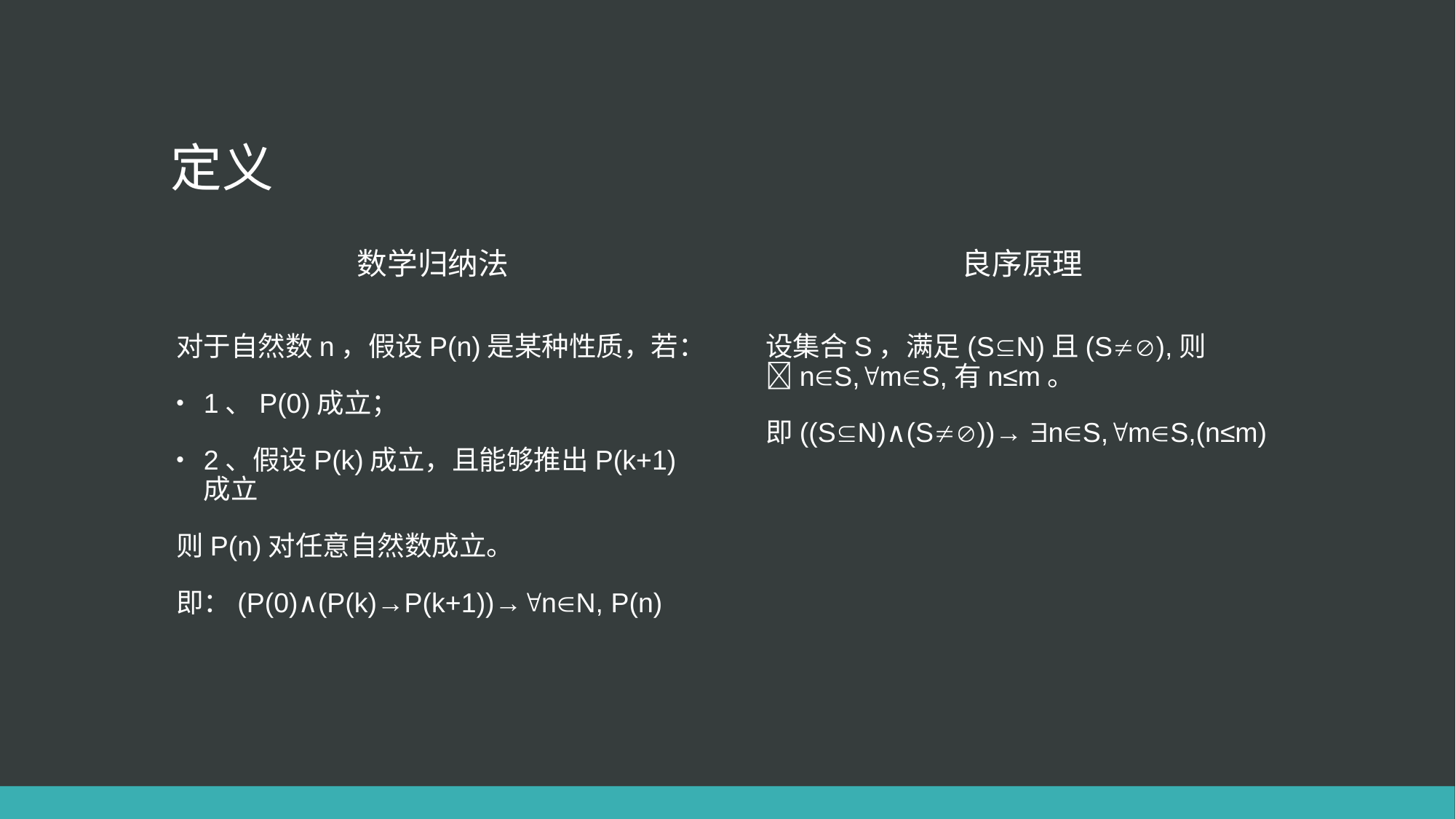

# 定义
数学归纳法
良序原理
对于自然数n，假设P(n)是某种性质，若：
1、P(0)成立；
2、假设P(k)成立，且能够推出P(k+1)成立
则P(n)对任意自然数成立。
即：(P(0)∧(P(k)→P(k+1))→∀n∈N, P(n)
设集合S，满足(S⊆N)且(S≠∅),则∃n∈S,∀m∈S,有n≤m。
即((S⊆N)∧(S≠∅))→ ∃n∈S,∀m∈S,(n≤m)